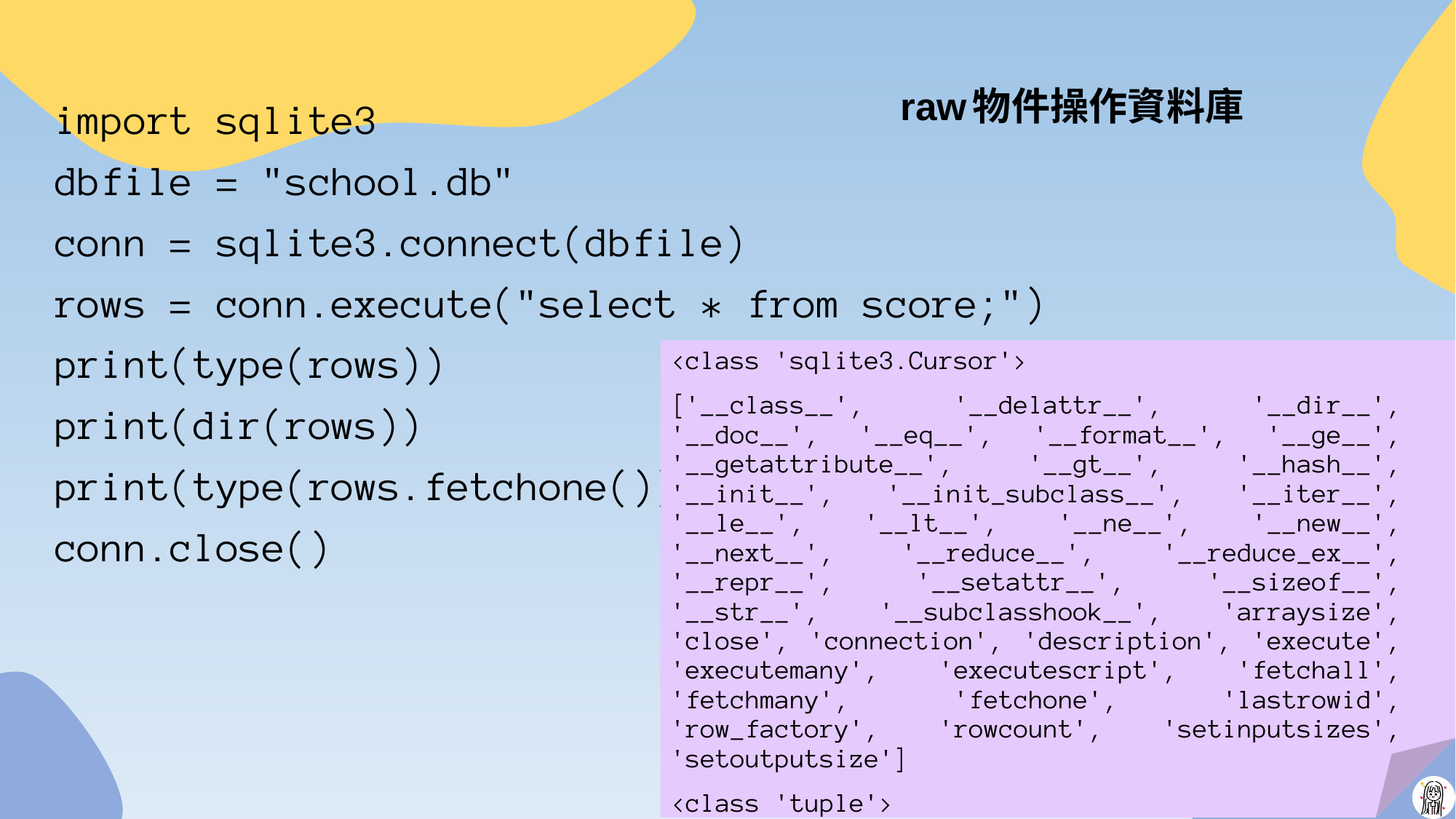

# raw物件操作資料庫
import sqlite3
dbfile = "school.db"
conn = sqlite3.connect(dbfile)
rows = conn.execute("select * from score;")
print(type(rows))
print(dir(rows))
print(type(rows.fetchone()))
conn.close()

<class 'sqlite3.Cursor'>
['__class__', '__delattr__', '__dir__', '__doc__', '__eq__', '__format__', '__ge__', '__getattribute__', '__gt__', '__hash__', '__init__', '__init_subclass__', '__iter__', '__le__', '__lt__', '__ne__', '__new__', '__next__', '__reduce__', '__reduce_ex__', '__repr__', '__setattr__', '__sizeof__', '__str__', '__subclasshook__', 'arraysize', 'close', 'connection', 'description', 'execute', 'executemany', 'executescript', 'fetchall', 'fetchmany', 'fetchone', 'lastrowid', 'row_factory', 'rowcount', 'setinputsizes', 'setoutputsize']
<class 'tuple'>
31